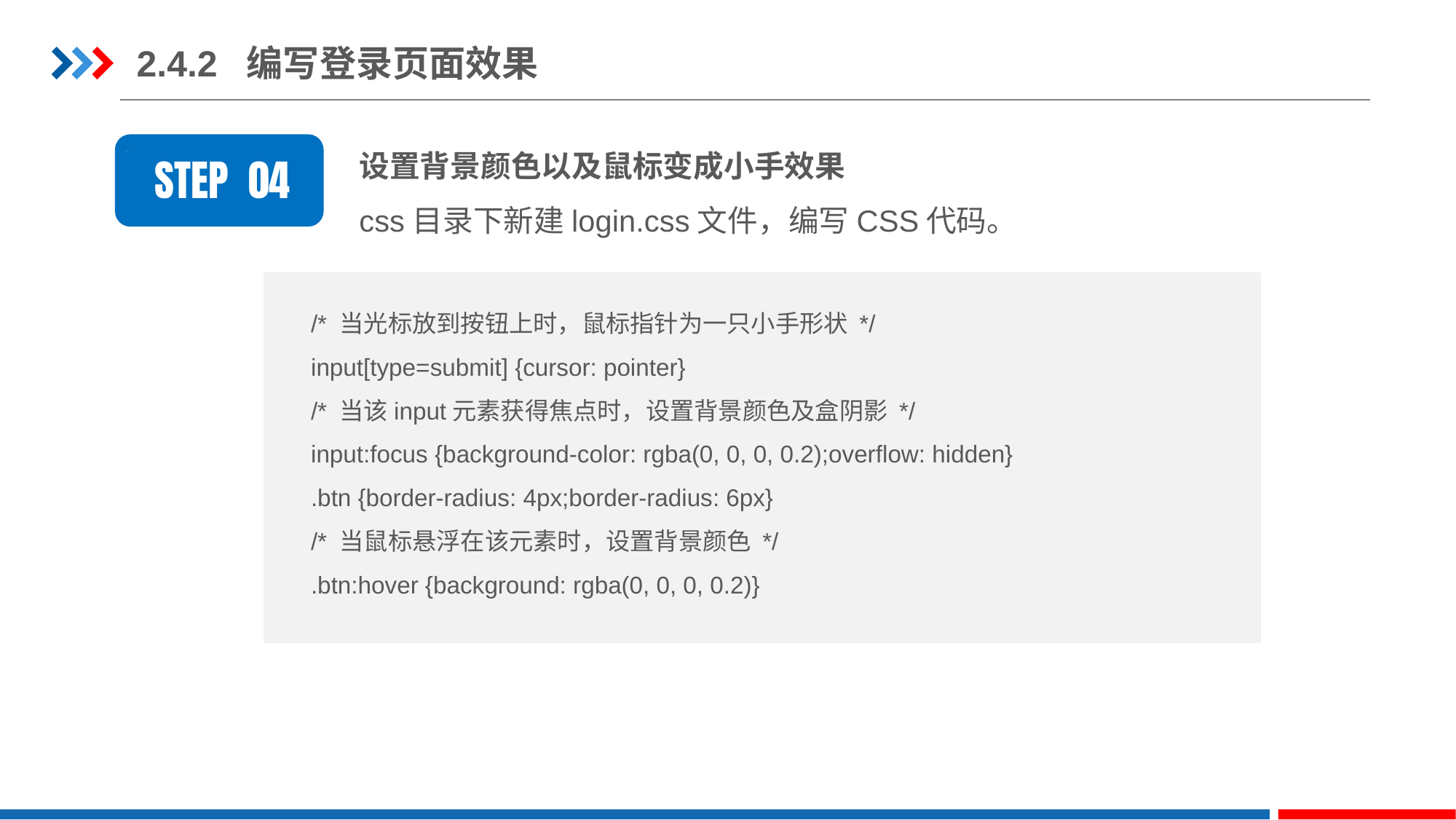

2.4.2  编写登录页面效果
设置背景颜色以及鼠标变成小手效果
css目录下新建login.css文件，编写CSS代码。

STEP  04

/* 当光标放到按钮上时，鼠标指针为一只小手形状 */
input[type=submit] {cursor: pointer}
/* 当该input元素获得焦点时，设置背景颜色及盒阴影 */
input:focus {background-color: rgba(0, 0, 0, 0.2);overflow: hidden}
.btn {border-radius: 4px;border-radius: 6px}
/* 当鼠标悬浮在该元素时，设置背景颜色 */
.btn:hover {background: rgba(0, 0, 0, 0.2)}